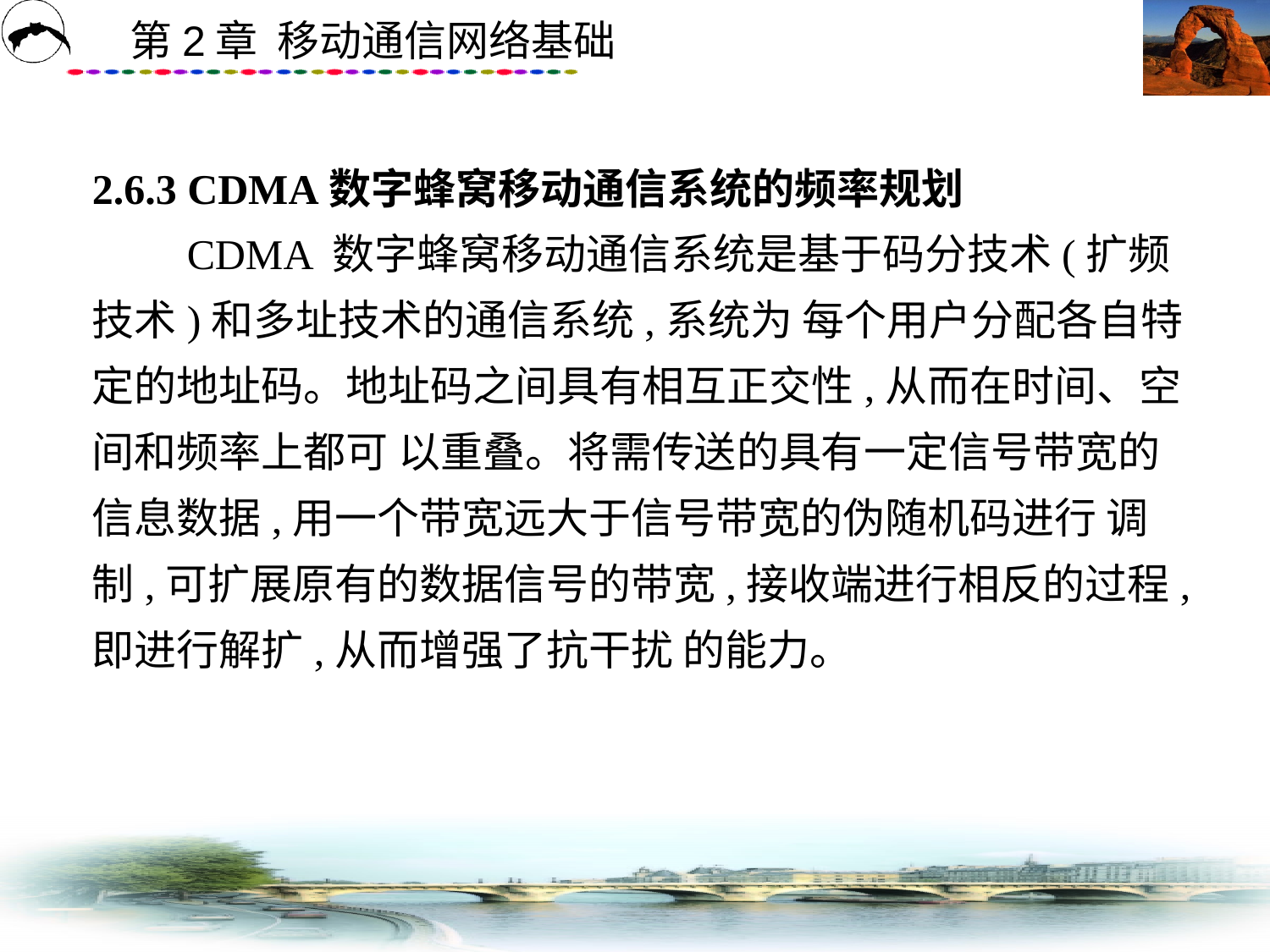

# 2.6.3 CDMA数字蜂窝移动通信系统的频率规划 　　CDMA 数字蜂窝移动通信系统是基于码分技术(扩频技术)和多址技术的通信系统,系统为 每个用户分配各自特定的地址码。地址码之间具有相互正交性,从而在时间、空间和频率上都可 以重叠。将需传送的具有一定信号带宽的信息数据,用一个带宽远大于信号带宽的伪随机码进行 调制,可扩展原有的数据信号的带宽,接收端进行相反的过程,即进行解扩,从而增强了抗干扰 的能力。